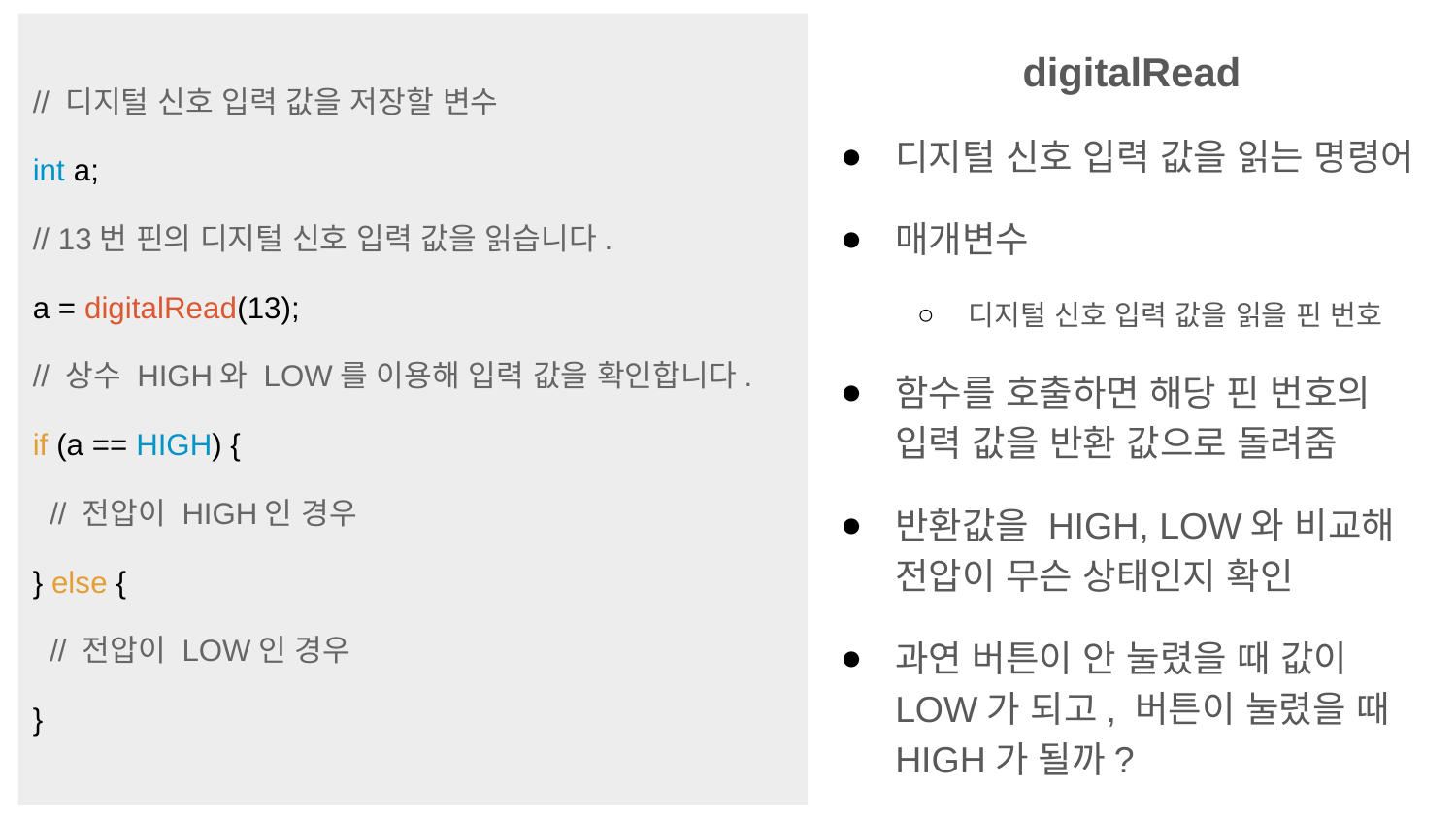

digitalRead
디지털 신호 입력 값을 읽는 명령어
매개변수
디지털 신호 입력 값을 읽을 핀 번호
함수를 호출하면 해당 핀 번호의 입력 값을 반환 값으로 돌려줌
반환값을 HIGH, LOW와 비교해 전압이 무슨 상태인지 확인
과연 버튼이 안 눌렸을 때 값이 LOW가 되고, 버튼이 눌렸을 때 HIGH가 될까?
// 디지털 신호 입력 값을 저장할 변수
int a;
// 13번 핀의 디지털 신호 입력 값을 읽습니다.
a = digitalRead(13);
// 상수 HIGH와 LOW를 이용해 입력 값을 확인합니다.
if (a == HIGH) {
  // 전압이 HIGH인 경우
} else {
  // 전압이 LOW인 경우
}